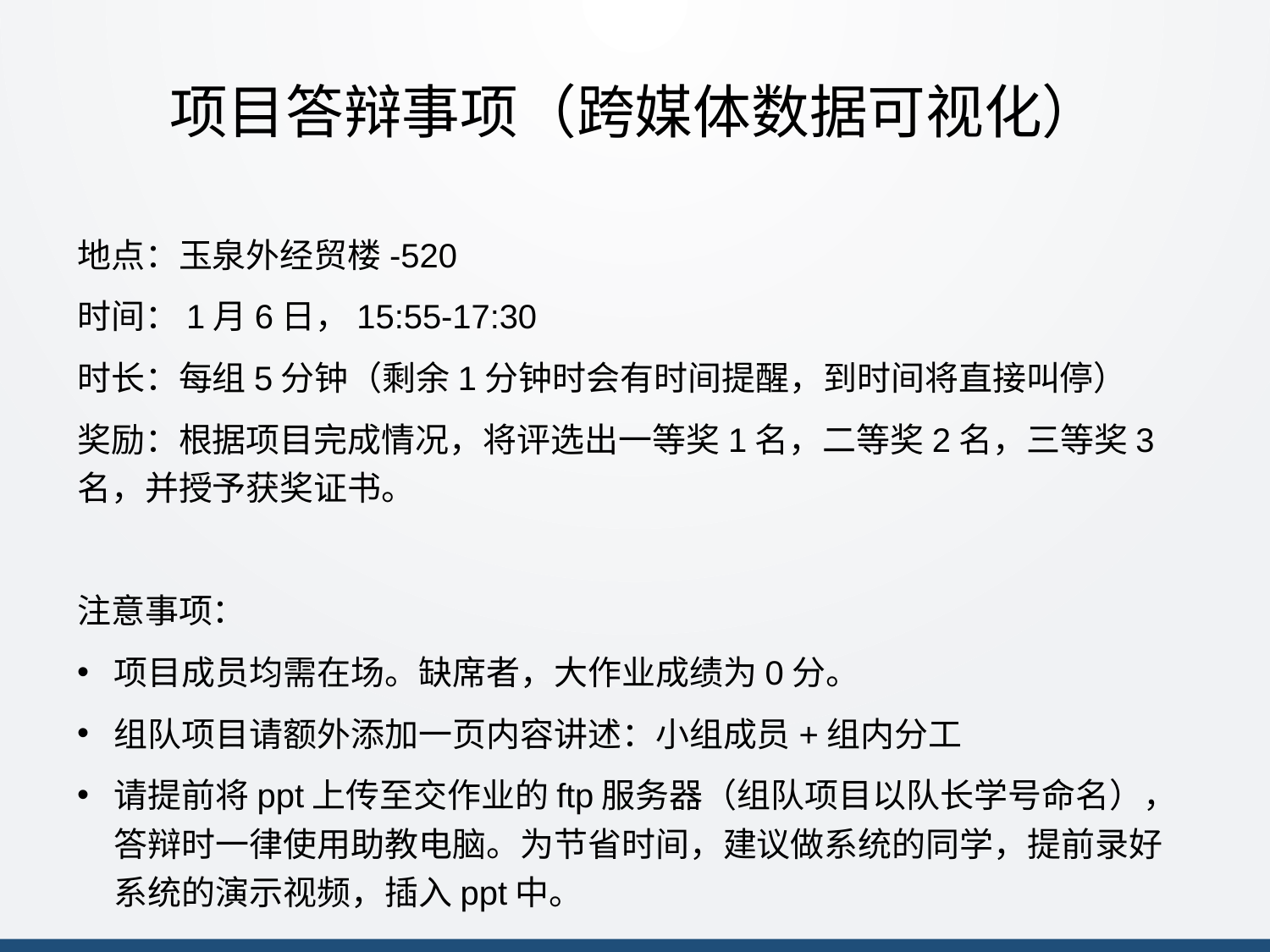

# 项目答辩事项（跨媒体数据可视化）
地点：玉泉外经贸楼-520
时间：1月6日，15:55-17:30
时长：每组5分钟（剩余1分钟时会有时间提醒，到时间将直接叫停）
奖励：根据项目完成情况，将评选出一等奖1名，二等奖2名，三等奖3名，并授予获奖证书。

注意事项：
项目成员均需在场。缺席者，大作业成绩为0分。
组队项目请额外添加一页内容讲述：小组成员+组内分工
请提前将ppt上传至交作业的ftp服务器（组队项目以队长学号命名），答辩时一律使用助教电脑。为节省时间，建议做系统的同学，提前录好系统的演示视频，插入ppt中。